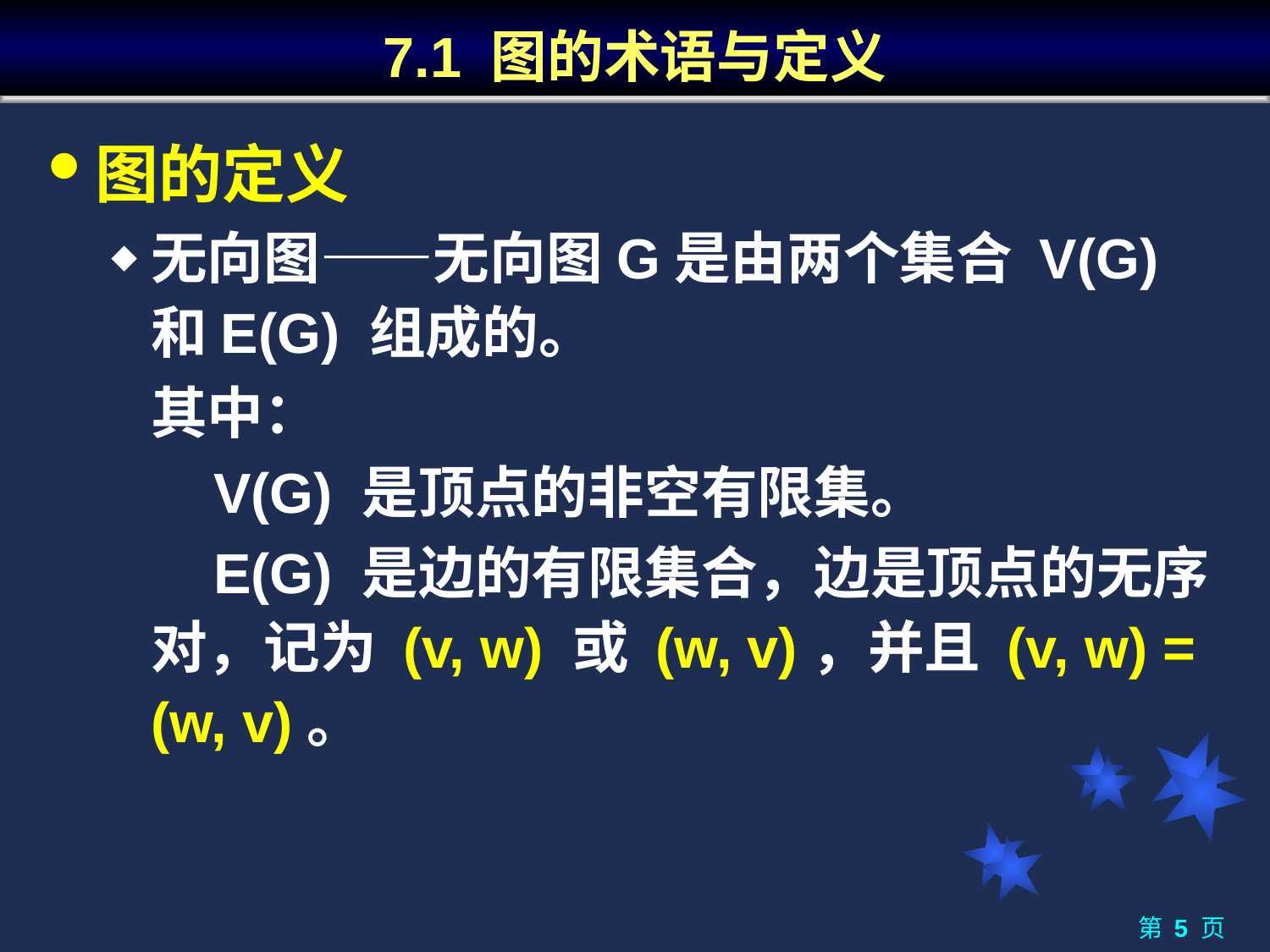

# 7.1 图的术语与定义
图的定义
无向图——无向图G是由两个集合 V(G) 和E(G) 组成的。
	其中：
	    V(G) 是顶点的非空有限集。
	    E(G) 是边的有限集合，边是顶点的无序对，记为 (v, w) 或 (w, v)，并且 (v, w) = (w, v)。
第 5 页